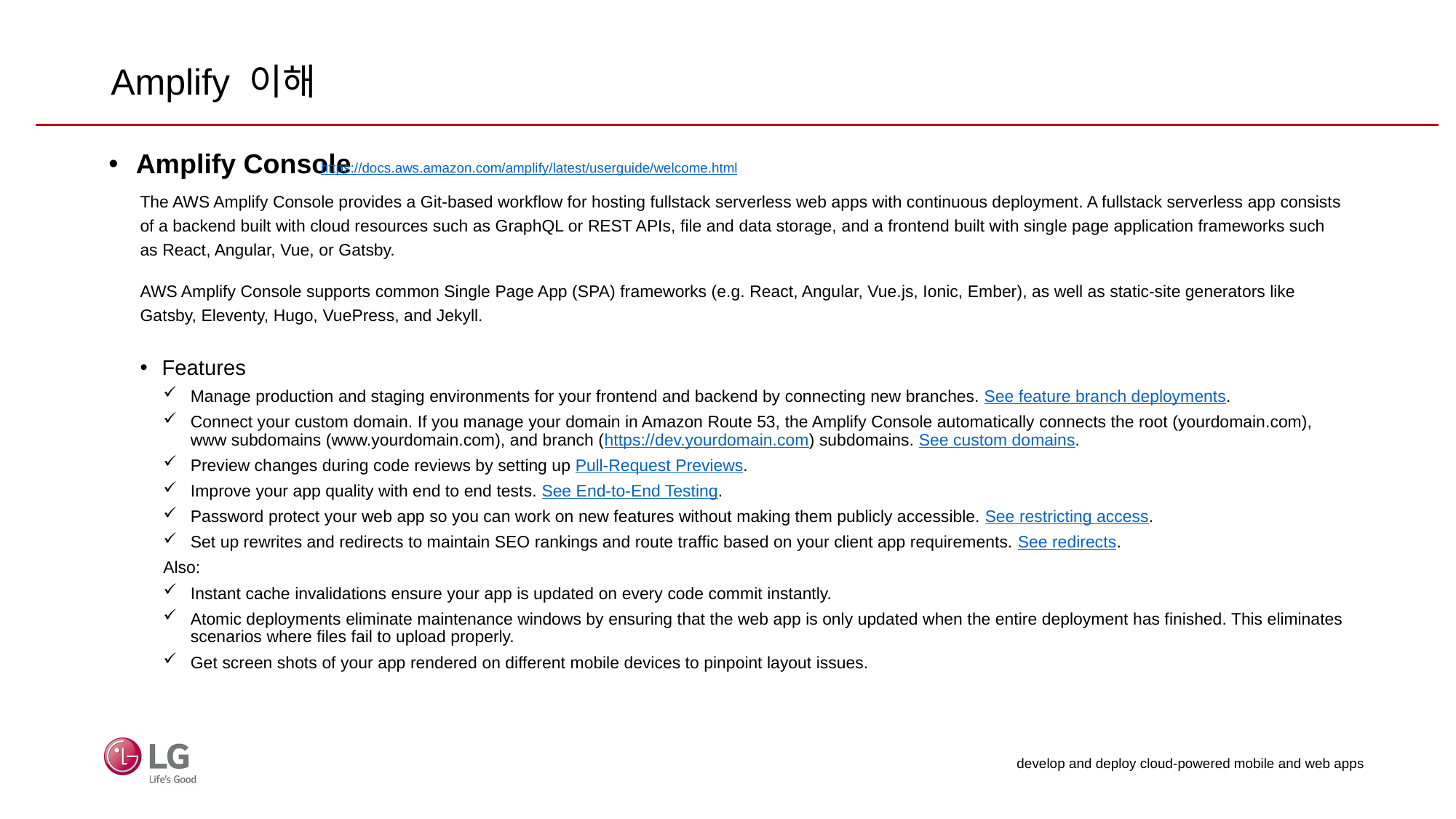

# Amplify 이해
Amplify Console
The AWS Amplify Console provides a Git-based workflow for hosting fullstack serverless web apps with continuous deployment. A fullstack serverless app consists of a backend built with cloud resources such as GraphQL or REST APIs, file and data storage, and a frontend built with single page application frameworks such as React, Angular, Vue, or Gatsby.

AWS Amplify Console supports common Single Page App (SPA) frameworks (e.g. React, Angular, Vue.js, Ionic, Ember), as well as static-site generators like Gatsby, Eleventy, Hugo, VuePress, and Jekyll.

Features
Manage production and staging environments for your frontend and backend by connecting new branches. See feature branch deployments.
Connect your custom domain. If you manage your domain in Amazon Route 53, the Amplify Console automatically connects the root (yourdomain.com), www subdomains (www.yourdomain.com), and branch (https://dev.yourdomain.com) subdomains. See custom domains.
Preview changes during code reviews by setting up Pull-Request Previews.
Improve your app quality with end to end tests. See End-to-End Testing.
Password protect your web app so you can work on new features without making them publicly accessible. See restricting access.
Set up rewrites and redirects to maintain SEO rankings and route traffic based on your client app requirements. See redirects.
Also:
Instant cache invalidations ensure your app is updated on every code commit instantly.
Atomic deployments eliminate maintenance windows by ensuring that the web app is only updated when the entire deployment has finished. This eliminates scenarios where files fail to upload properly.
Get screen shots of your app rendered on different mobile devices to pinpoint layout issues.

https://docs.aws.amazon.com/amplify/latest/userguide/welcome.html